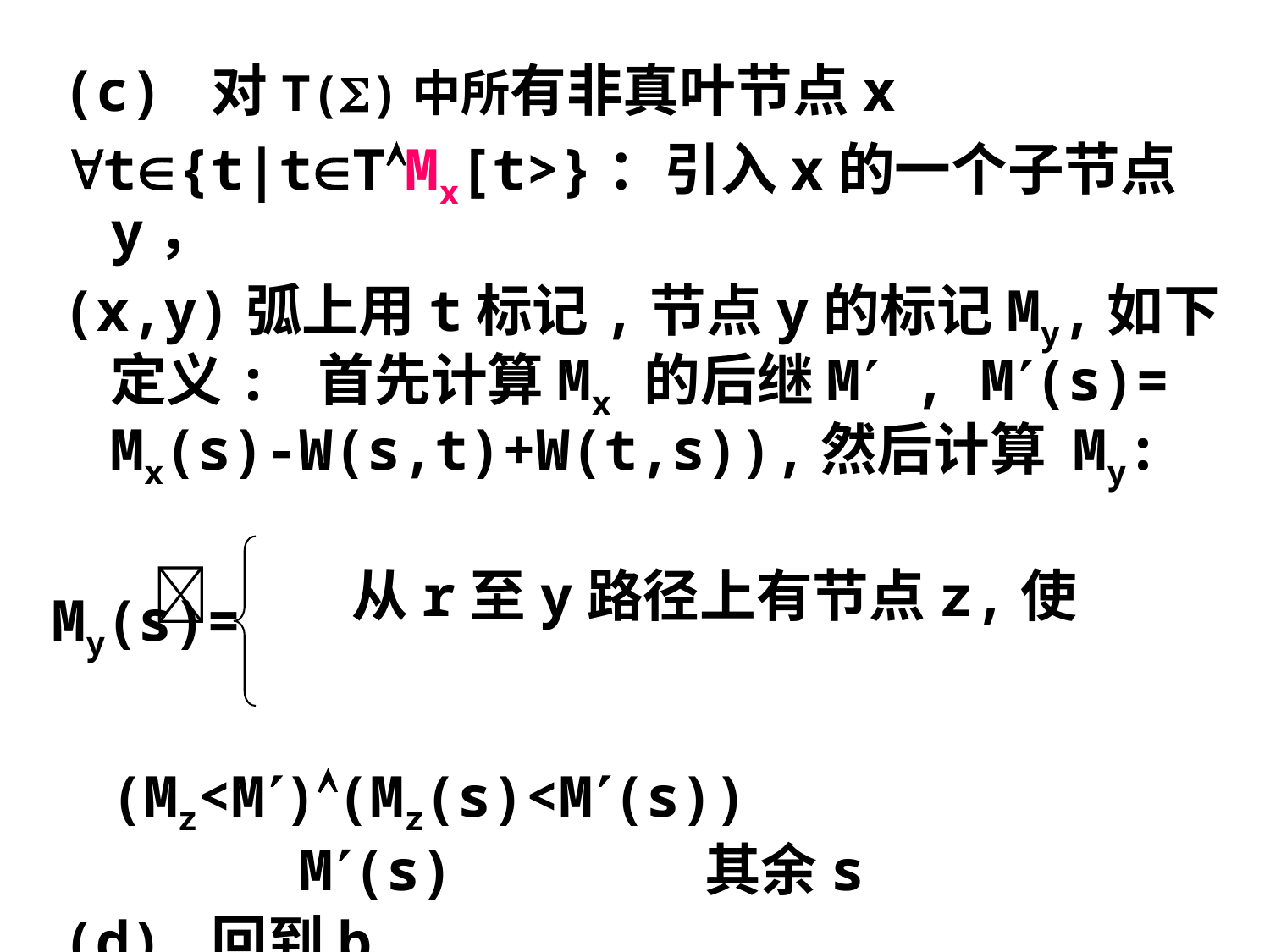

(c) 对T(Σ)中所有非真叶节点x
∀t∈{t|t∈T∧Mx[t>}：引入x的一个子节点y，
(x,y)弧上用t标记,节点y的标记My,如下定义: 首先计算Mx 的后继M′ , M′(s)= Mx(s)-W(s,t)+W(t,s)),然后计算 My:

       ω          从r至y路径上有节点z,使
                  (Mz<M′)∧(Mz(s)<M′(s))
       M′(s)       其余s
(d) 回到b

My(s)=